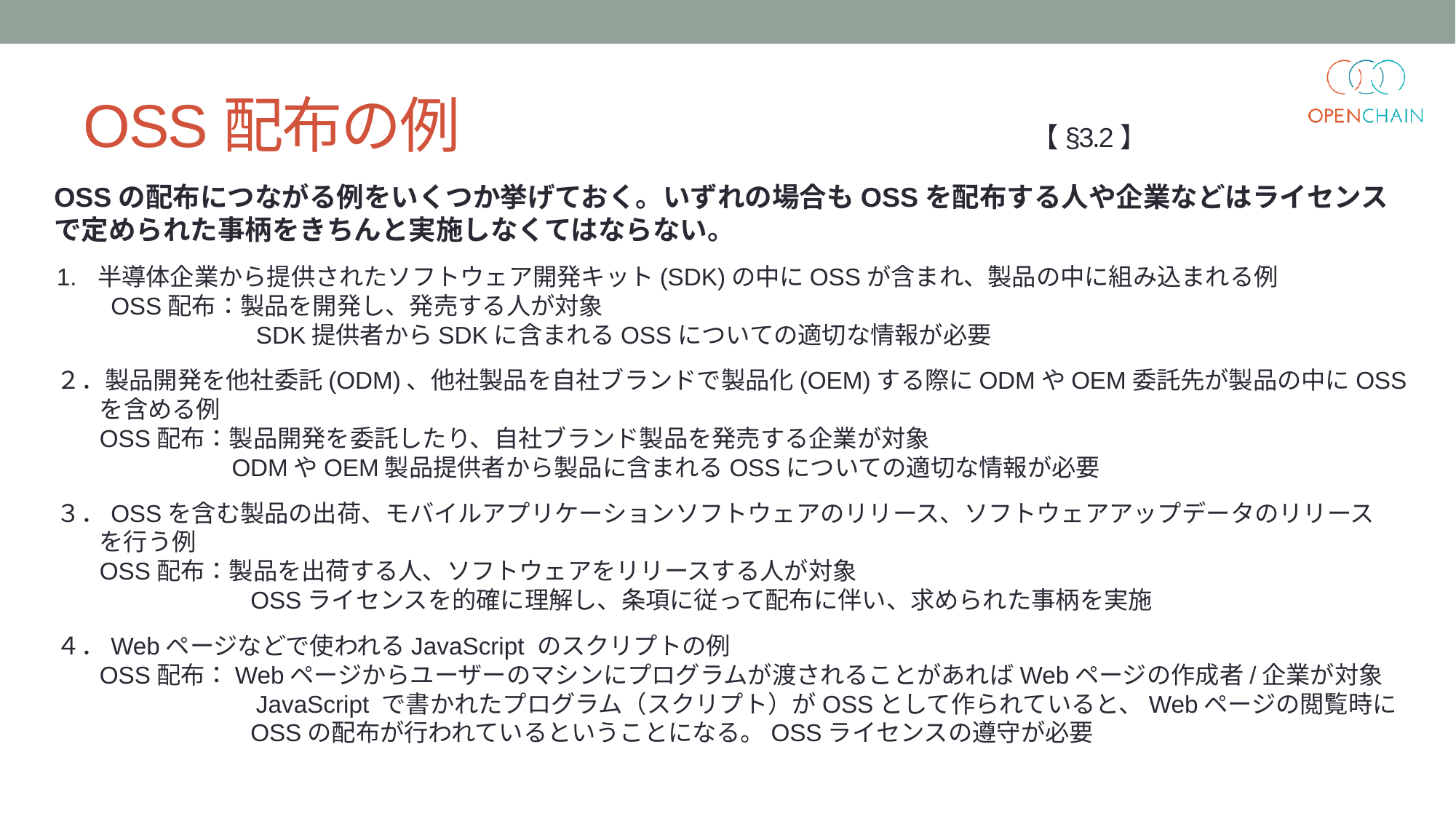

# OSS配布の例                                               【§3.2】
OSSの配布につながる例をいくつか挙げておく。いずれの場合もOSSを配布する人や企業などはライセンスで定められた事柄をきちんと実施しなくてはならない。
半導体企業から提供されたソフトウェア開発キット(SDK)の中にOSSが含まれ、製品の中に組み込まれる例
　　OSS配布：製品を開発し、発売する人が対象
　　　　　　　　SDK提供者からSDKに含まれるOSSについての適切な情報が必要

２．製品開発を他社委託(ODM)、他社製品を自社ブランドで製品化(OEM)する際にODMやOEM委託先が製品の中にOSSを含める例
OSS配布：製品開発を委託したり、自社ブランド製品を発売する企業が対象
　　　　　　　ODMやOEM製品提供者から製品に含まれるOSSについての適切な情報が必要
３．OSSを含む製品の出荷、モバイルアプリケーションソフトウェアのリリース、ソフトウェアアップデータのリリース
を行う例
OSS配布：製品を出荷する人、ソフトウェアをリリースする人が対象
　　　　　　OSSライセンスを的確に理解し、条項に従って配布に伴い、求められた事柄を実施

４．Webページなどで使われるJavaScript のスクリプトの例
OSS配布：Webページからユーザーのマシンにプログラムが渡されることがあればWebページの作成者/企業が対象
　　　　　　　　JavaScript で書かれたプログラム（スクリプト）がOSSとして作られていると、Webページの閲覧時に
　　　　　　OSSの配布が行われているということになる。OSSライセンスの遵守が必要